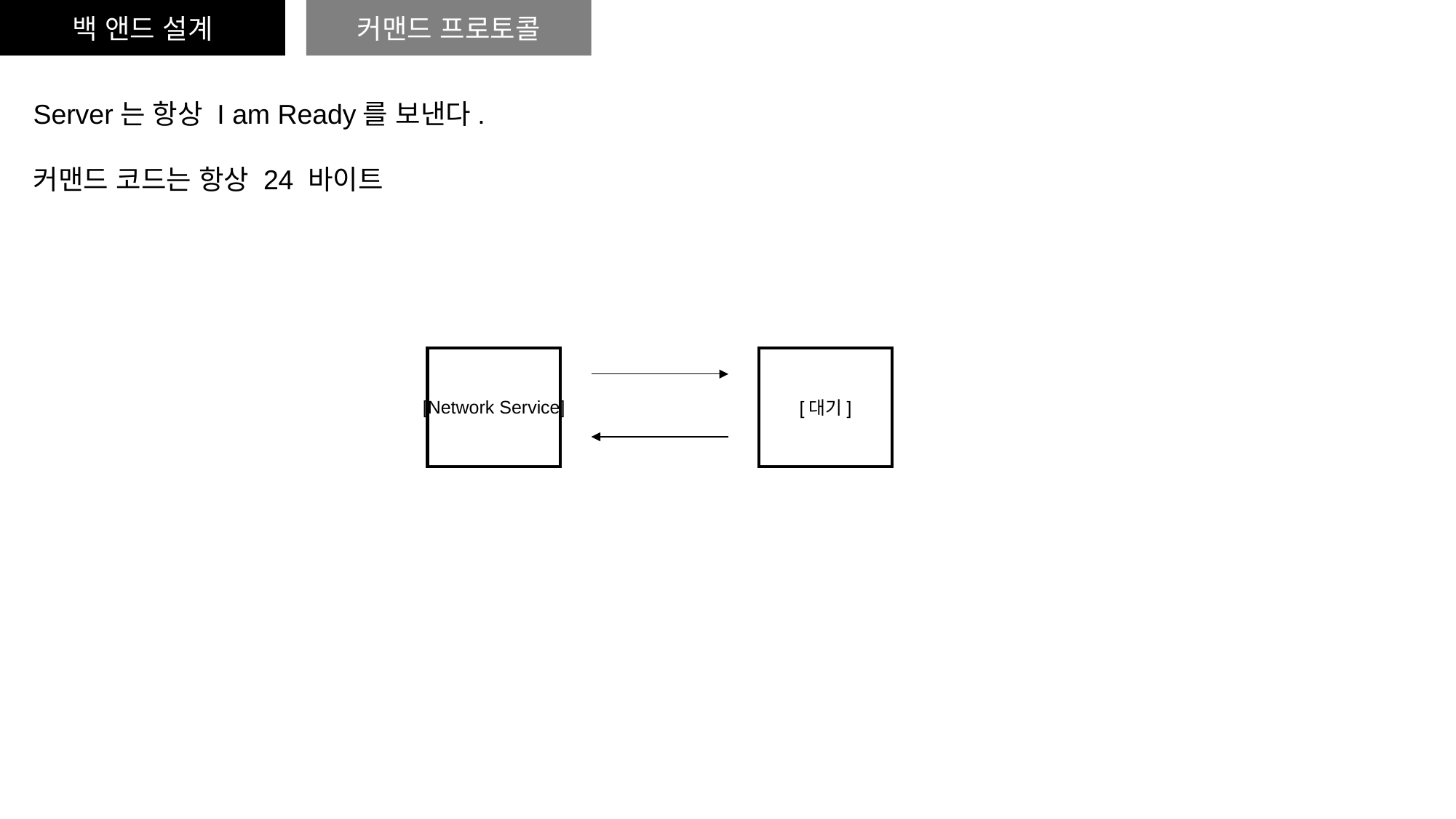

백 앤드 설계
커맨드 프로토콜
Server는 항상 I am Ready를 보낸다.

커맨드 코드는 항상 24 바이트

[Network Service]
[대기]